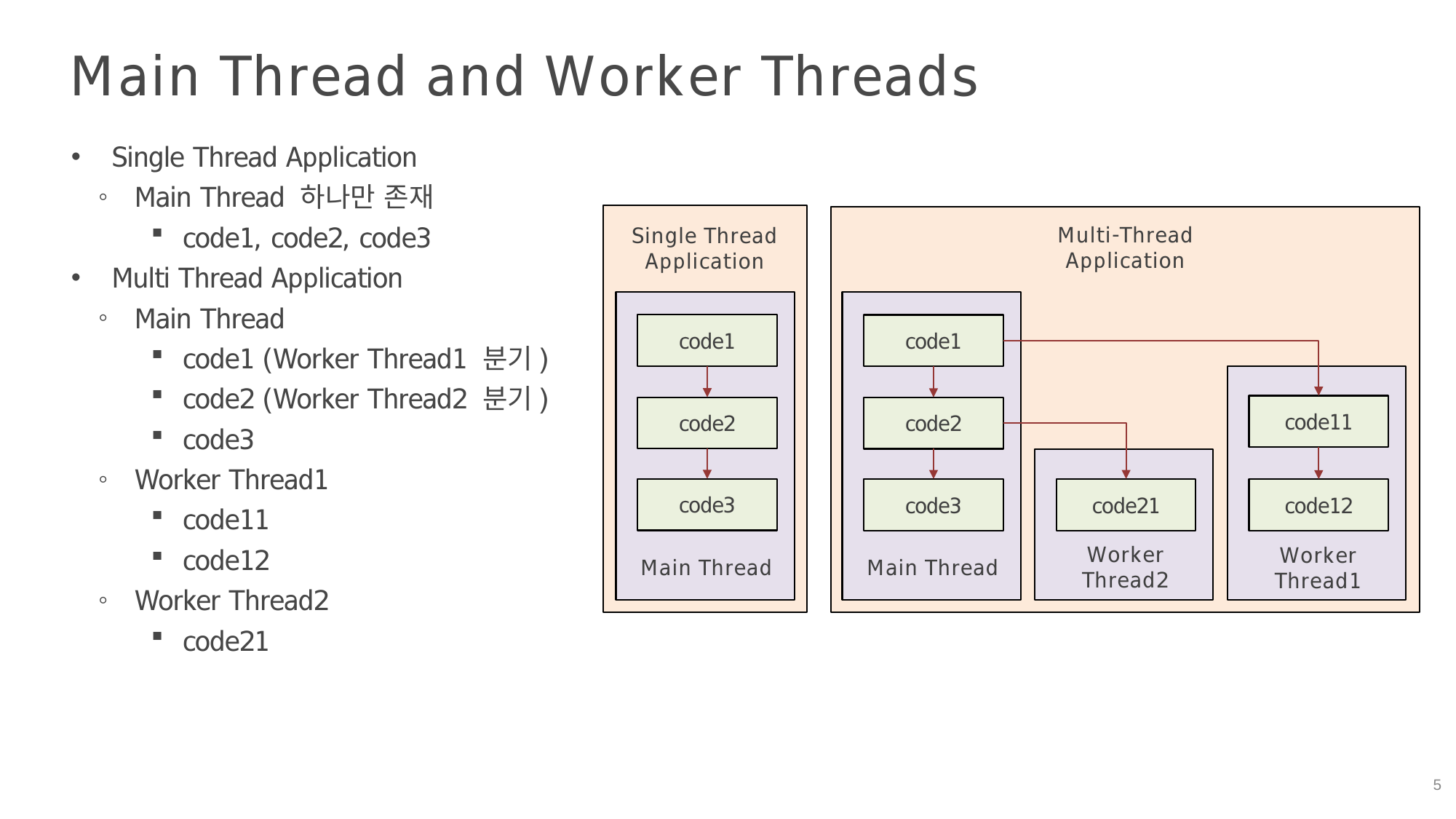

# Main Thread and Worker Threads
Single Thread Application
Main Thread 하나만 존재
code1, code2, code3
Multi Thread Application
Main Thread
code1 (Worker Thread1 분기)
code2 (Worker Thread2 분기)
code3
Worker Thread1
code11
code12
Worker Thread2
code21

Multi-Thread
Application
Single Thread
Application

code1
code1

code11
code2
code2

code3
code3
code21
code12
Worker
Thread2
Worker
Thread1
Main Thread
Main Thread
5